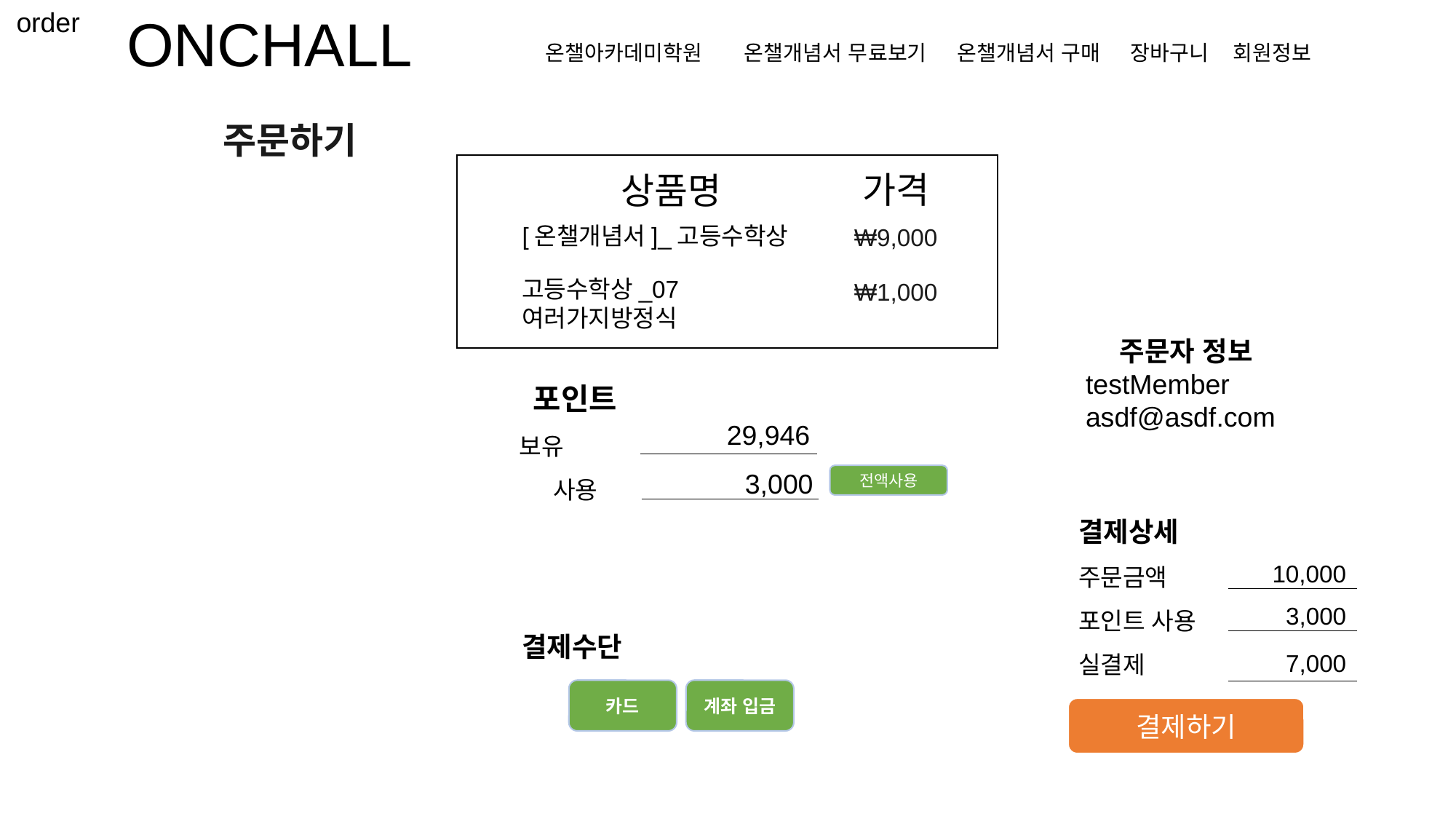

order
ONCHALL
온챌아카데미학원       온챌개념서 무료보기     온챌개념서 구매     장바구니    회원정보
주문하기

가격
상품명
[온챌개념서]_고등수학상
₩9,000
고등수학상_07여러가지방정식
₩1,000
주문자 정보
testMember
asdf@asdf.com
포인트
보유
사용
29,946
3,000
전액사용
결제상세
주문금액
포인트 사용
실결제
10,000
3,000
결제수단
7,000
계좌 입금
카드
결제하기